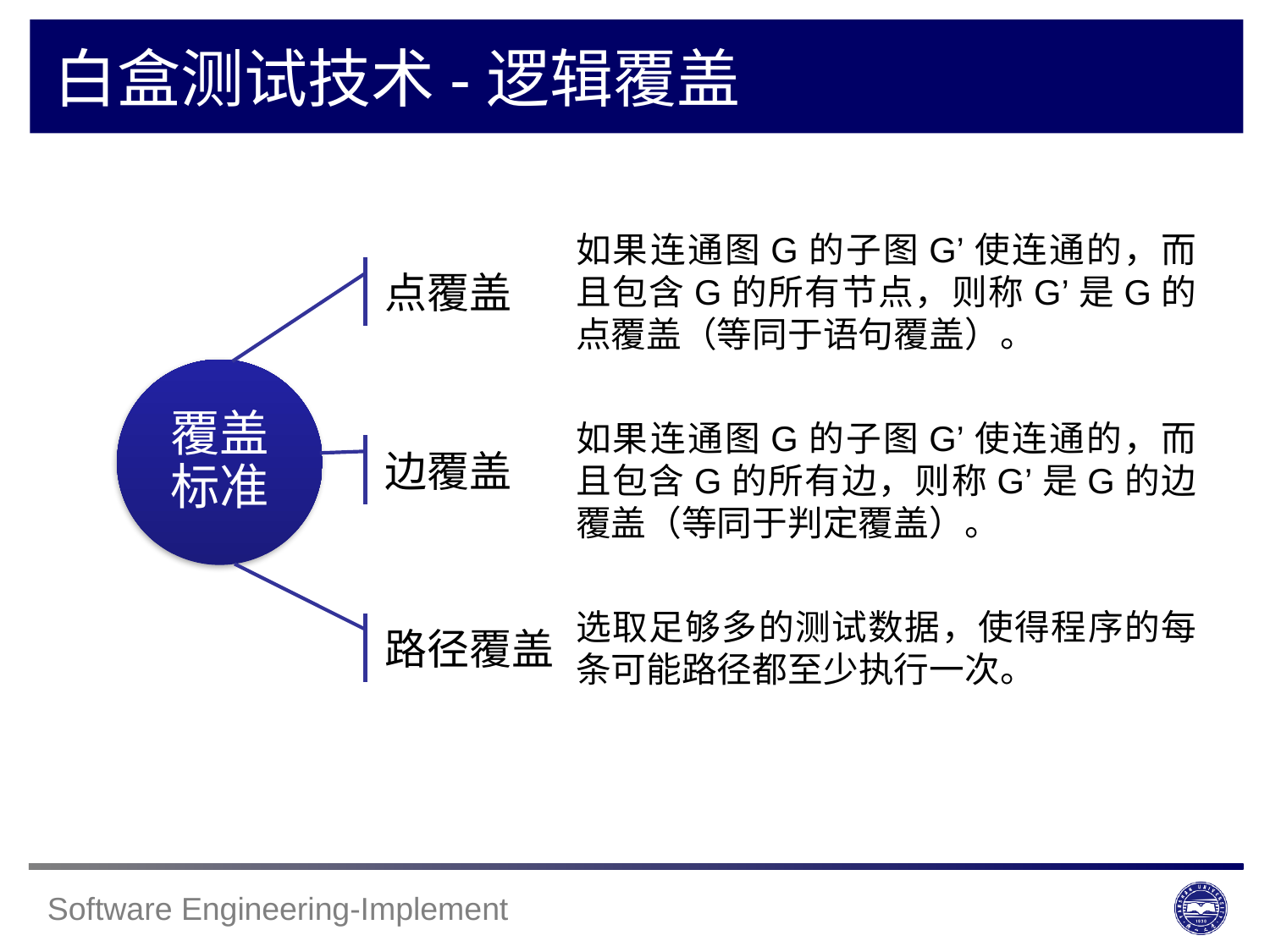

白盒测试技术-逻辑覆盖
如果连通图G的子图G’使连通的，而且包含G的所有节点，则称G’是G的点覆盖（等同于语句覆盖）。
点覆盖

覆盖标准
如果连通图G的子图G’使连通的，而且包含G的所有边，则称G’是G的边覆盖（等同于判定覆盖）。
边覆盖
选取足够多的测试数据，使得程序的每条可能路径都至少执行一次。
路径覆盖